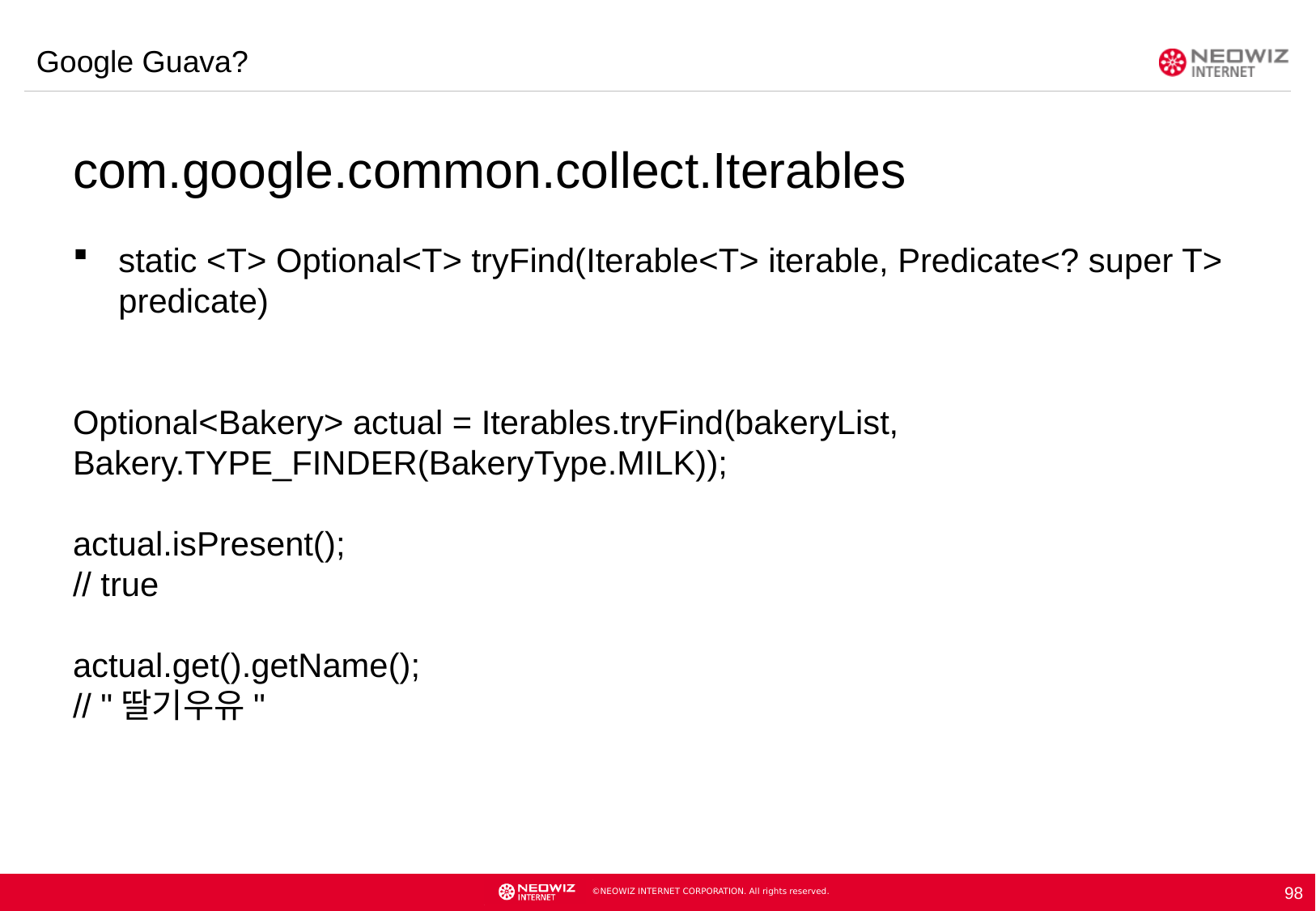

Google Guava?

com.google.common.collect.Iterables

static <T> Optional<T> tryFind(Iterable<T> iterable, Predicate<? super T> predicate)

Optional<Bakery> actual = Iterables.tryFind(bakeryList, Bakery.TYPE_FINDER(BakeryType.MILK));

actual.isPresent();
// true

actual.get().getName();
// "딸기우유"

98